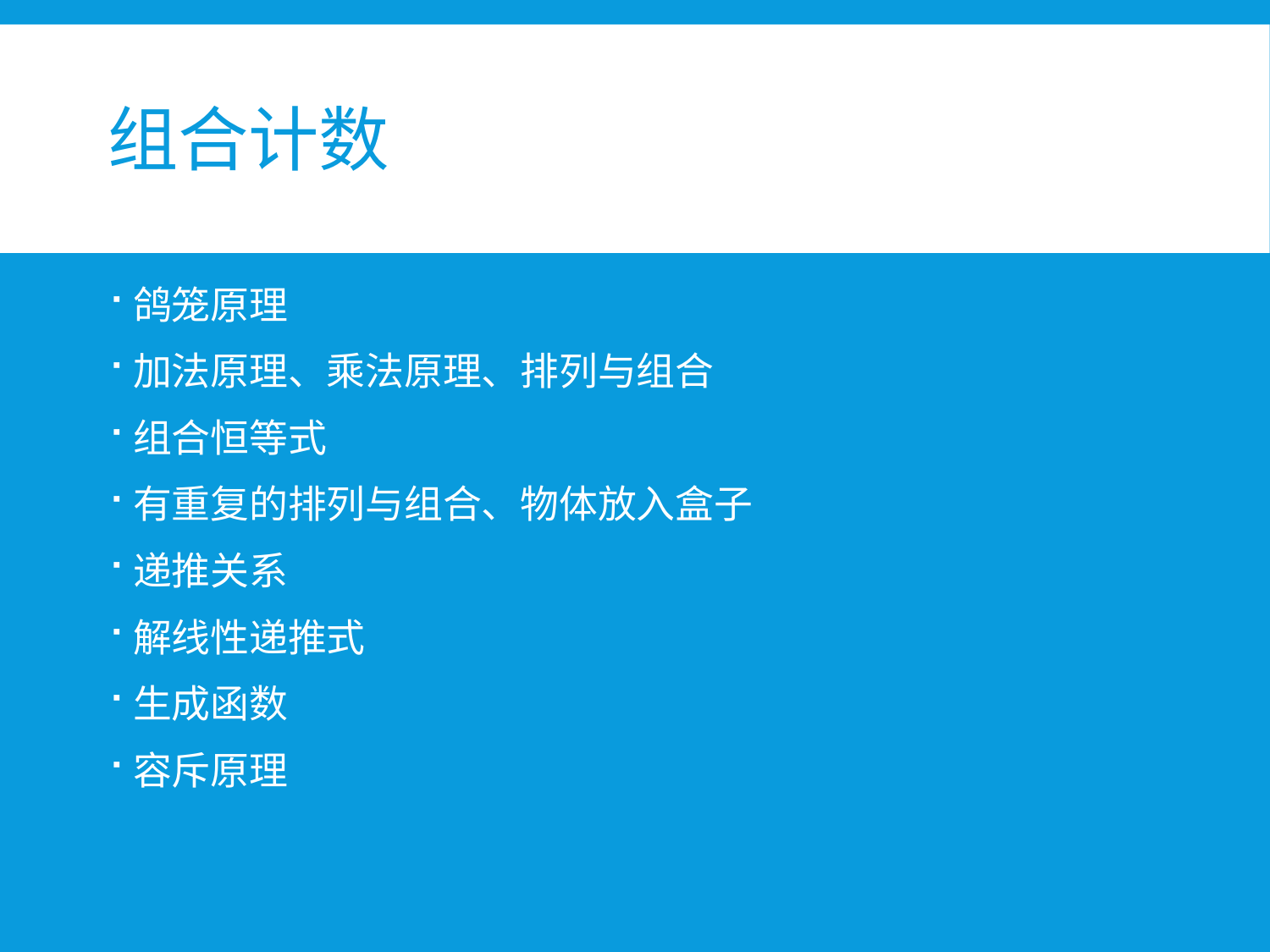

# 组合计数
鸽笼原理
加法原理、乘法原理、排列与组合
组合恒等式
有重复的排列与组合、物体放入盒子
递推关系
解线性递推式
生成函数
容斥原理